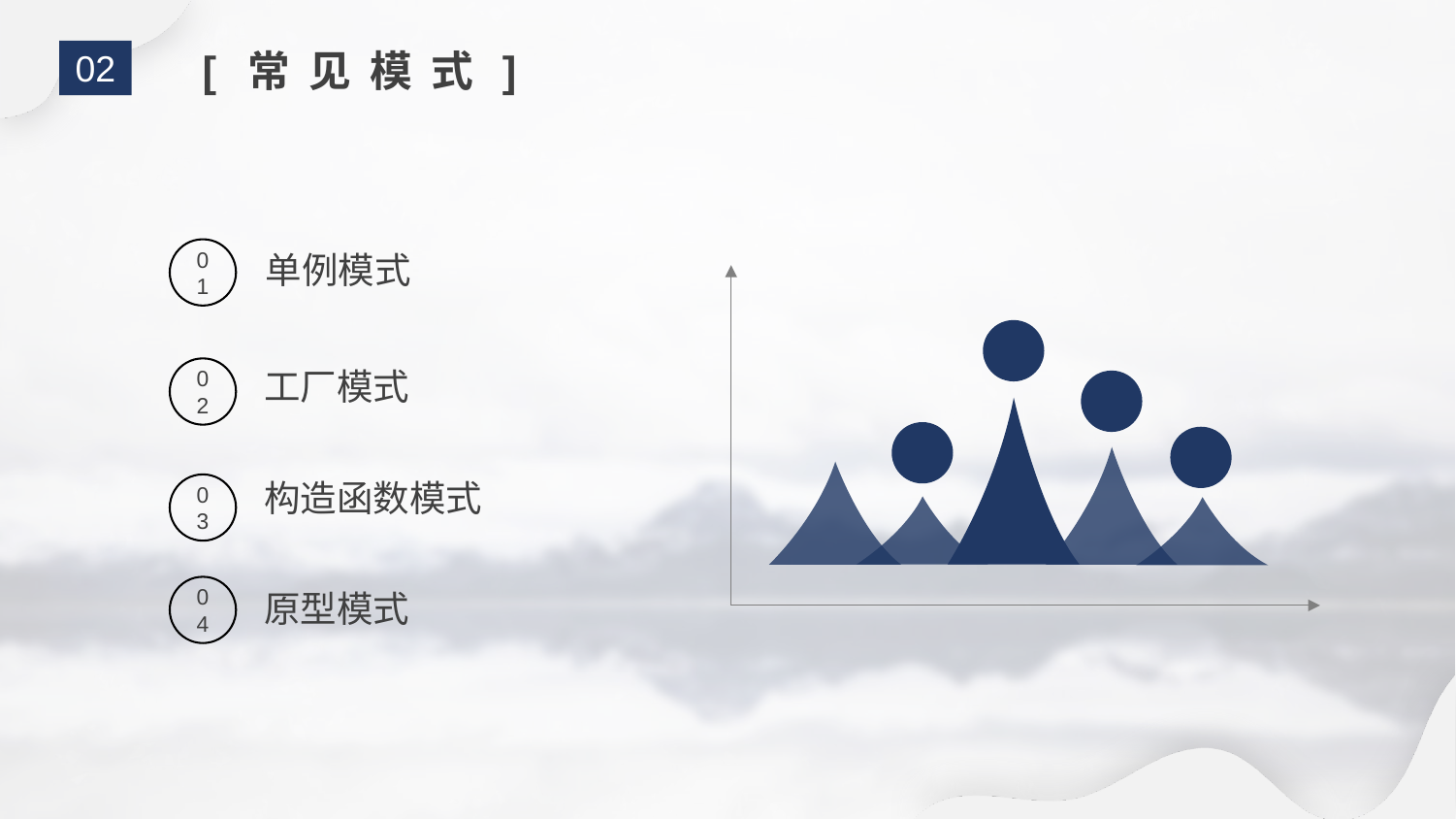

[ 常 见 模 式 ]
02
01
单例模式

02
工厂模式

03
构造函数模式
04
原型模式